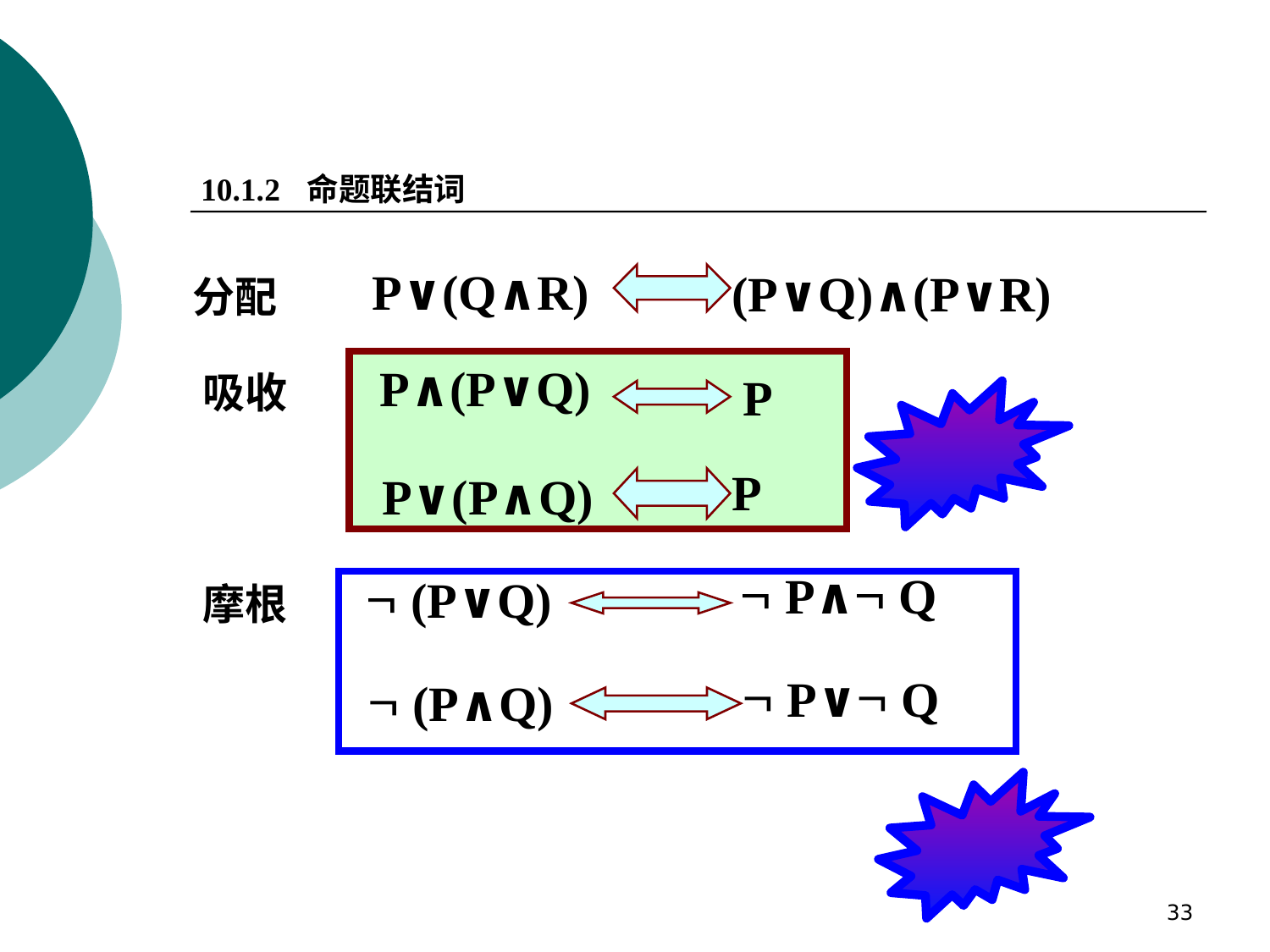

10.1.2 命题联结词
P∨(Q∧R)
(P∨Q)∧(P∨R)
分配

P∧(P∨Q)
吸收
P

P
P∨(P∧Q)

¬ P∧¬ Q
¬ (P∨Q)
摩根

¬ P∨¬ Q
¬ (P∧Q)

33